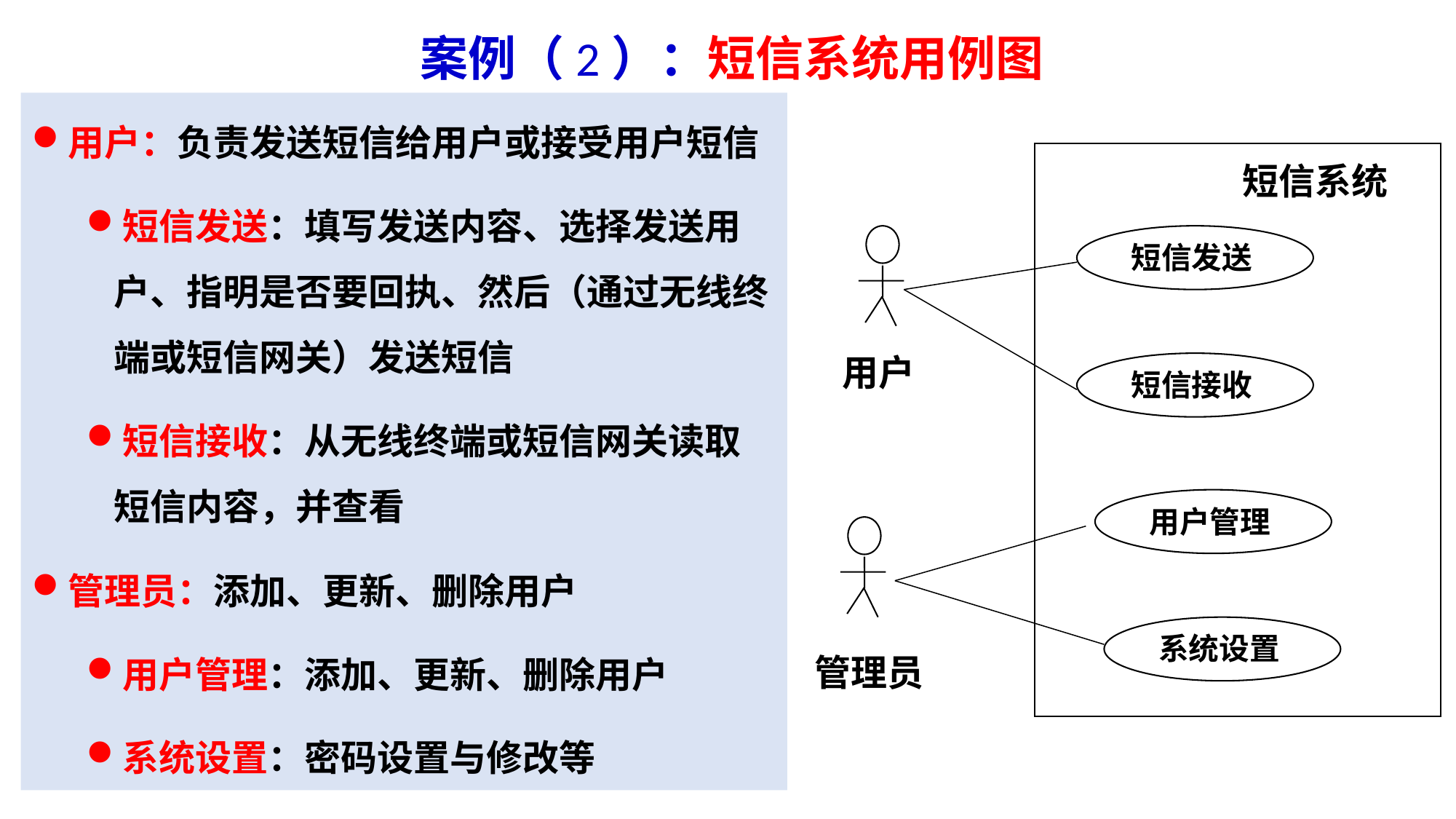

# 案例（2）：短信系统用例图
用户：负责发送短信给用户或接受用户短信
短信发送：填写发送内容、选择发送用户、指明是否要回执、然后（通过无线终端或短信网关）发送短信
短信接收：从无线终端或短信网关读取短信内容，并查看
管理员：添加、更新、删除用户
用户管理：添加、更新、删除用户
系统设置：密码设置与修改等

短信系统

短信发送

用户

短信接收

用户管理

系统设置
管理员